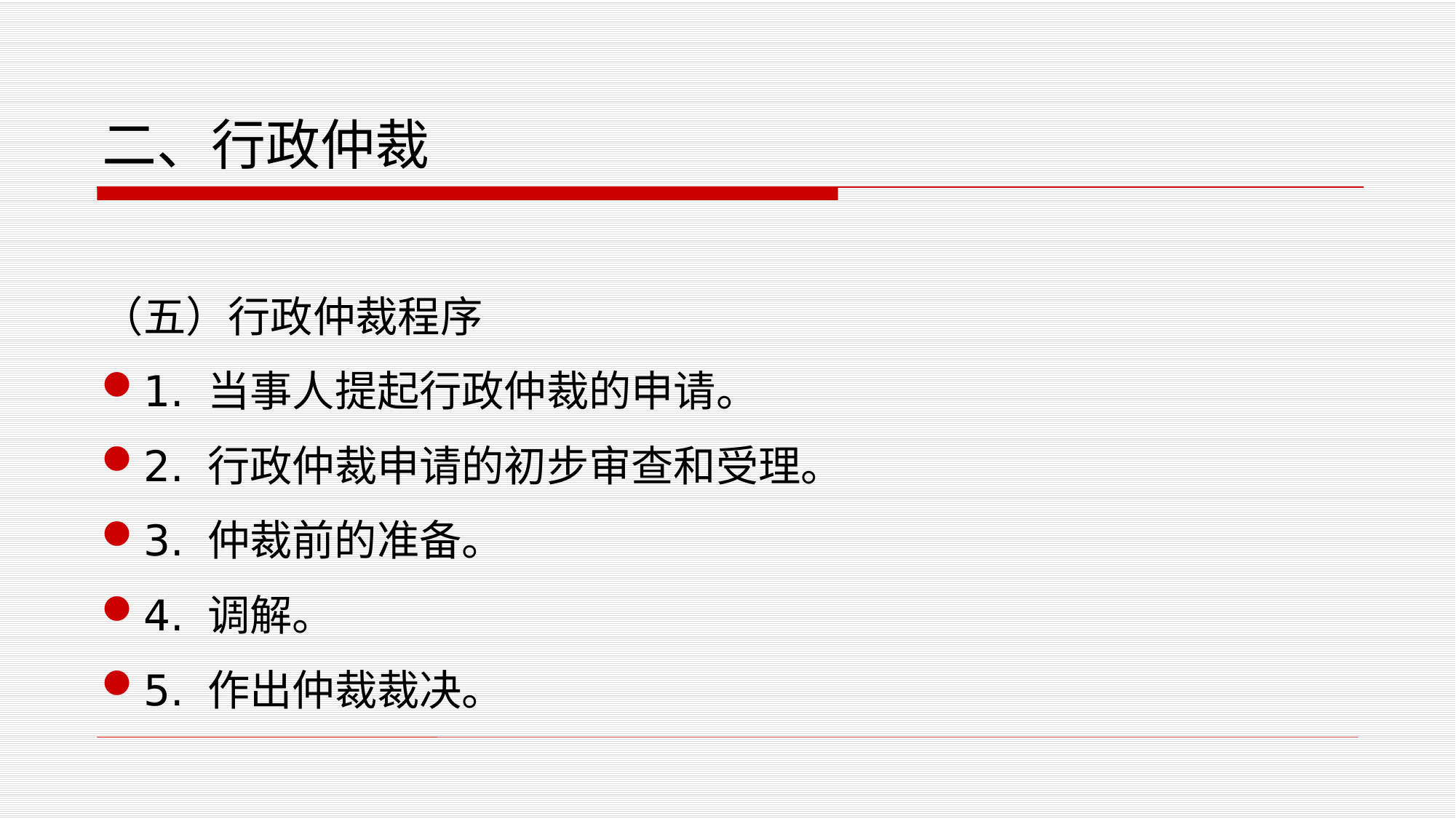

# 二、行政仲裁

（五）行政仲裁程序
1. 当事人提起行政仲裁的申请。
2. 行政仲裁申请的初步审查和受理。
3. 仲裁前的准备。
4. 调解。
5. 作出仲裁裁决。